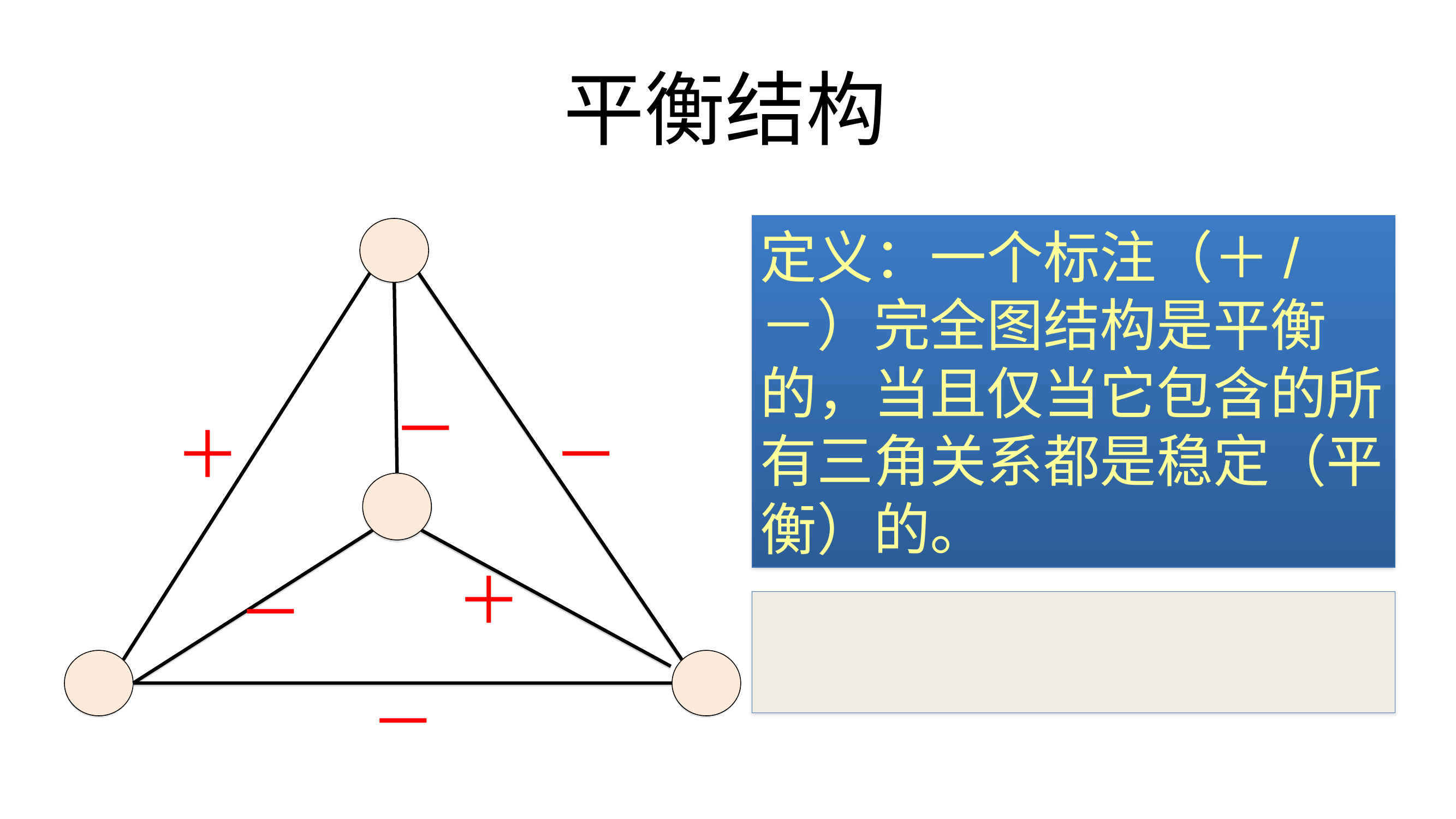

# 平衡结构
定义：一个标注（＋/－）完全图结构是平衡的，当且仅当它包含的所有三角关系都是稳定（平衡）的。

－
＋
－

＋
－

－